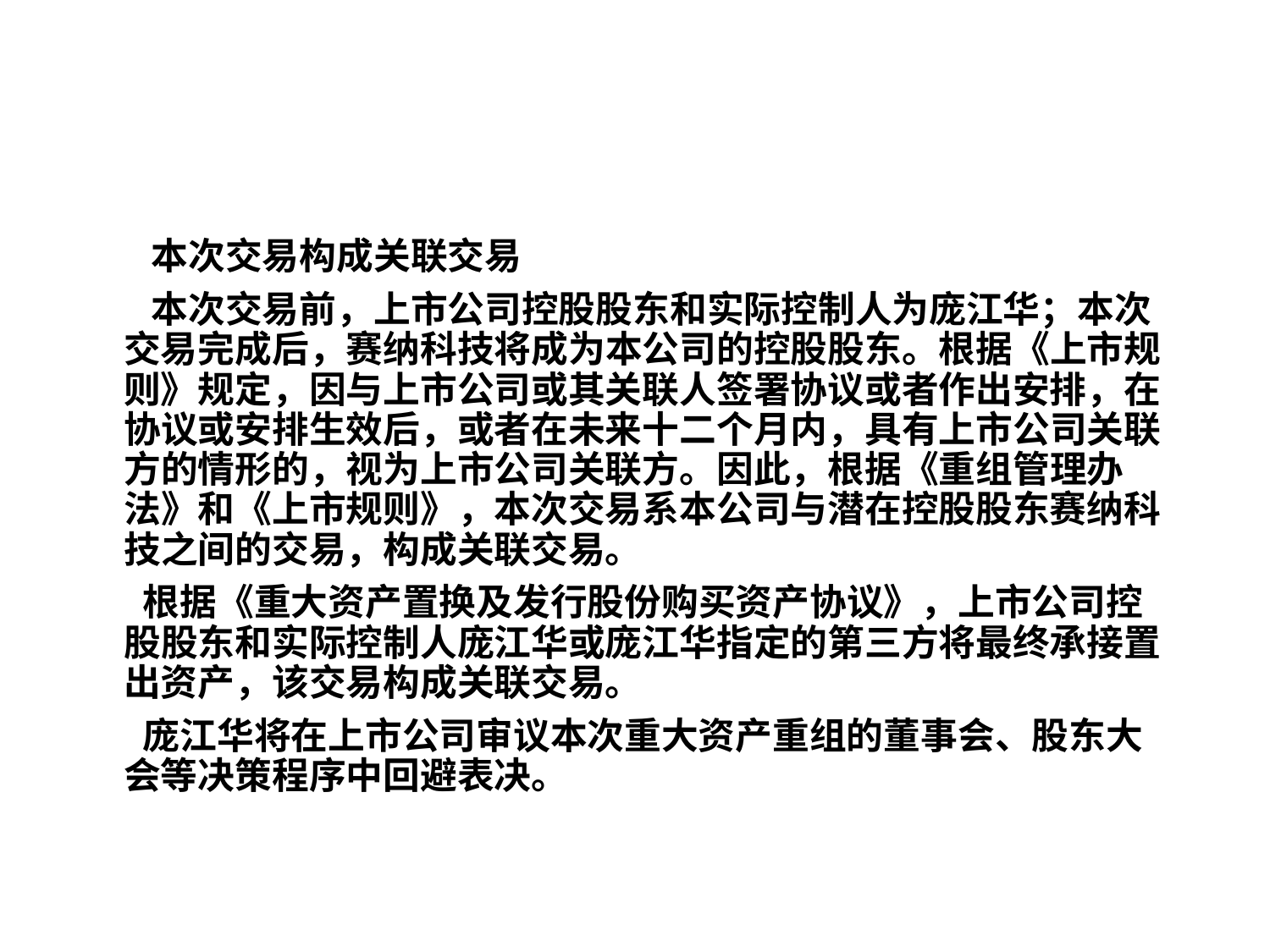

#
     本次交易构成关联交易
     本次交易前，上市公司控股股东和实际控制人为庞江华；本次交易完成后，赛纳科技将成为本公司的控股股东。根据《上市规则》规定，因与上市公司或其关联人签署协议或者作出安排，在协议或安排生效后，或者在未来十二个月内，具有上市公司关联方的情形的，视为上市公司关联方。因此，根据《重组管理办法》和《上市规则》，本次交易系本公司与潜在控股股东赛纳科技之间的交易，构成关联交易。
    根据《重大资产置换及发行股份购买资产协议》，上市公司控股股东和实际控制人庞江华或庞江华指定的第三方将最终承接置出资产，该交易构成关联交易。
    庞江华将在上市公司审议本次重大资产重组的董事会、股东大会等决策程序中回避表决。